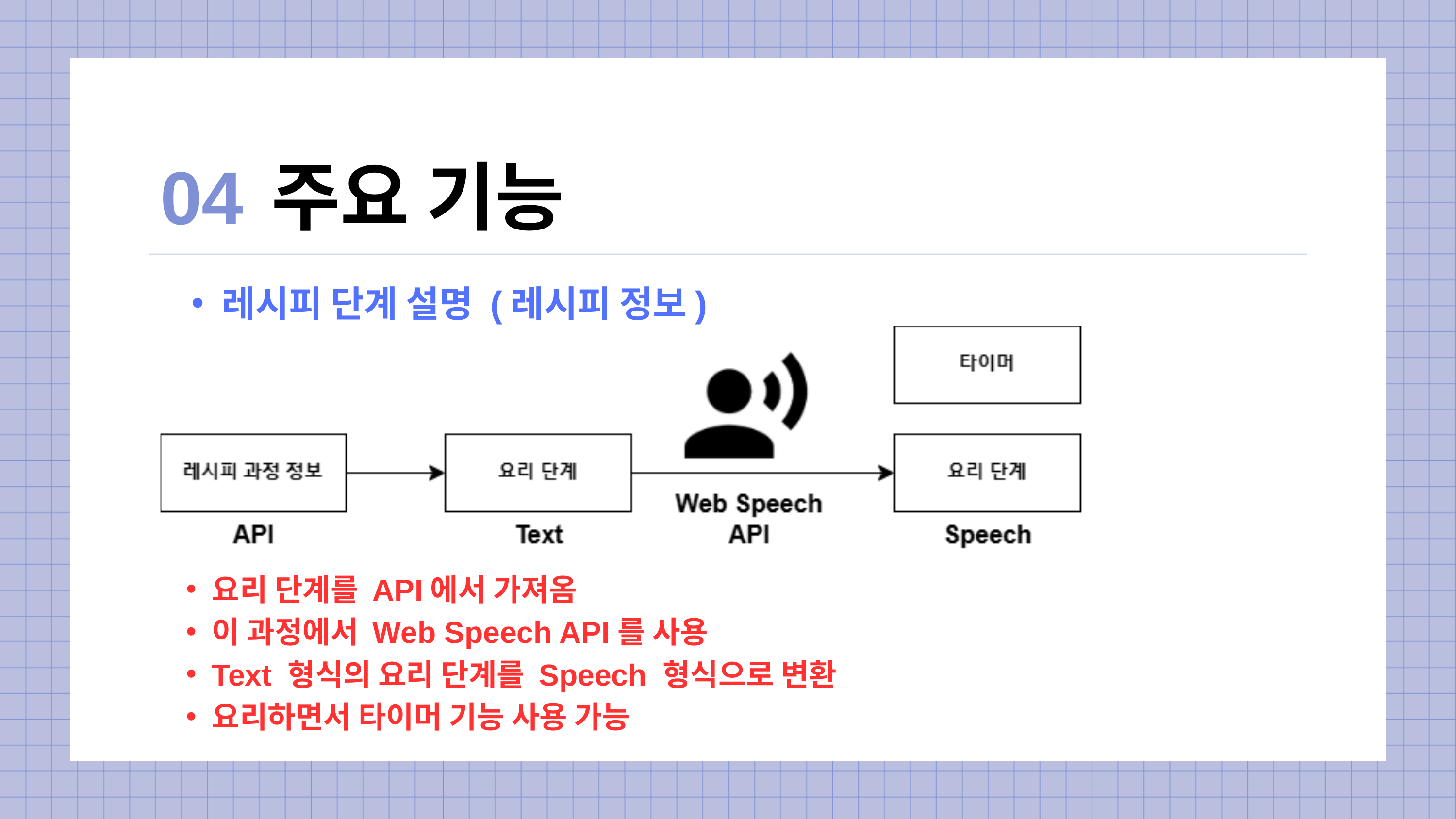

04
주요 기능
레시피 단계 설명 (레시피 정보)

요리 단계를 API에서 가져옴
이 과정에서 Web Speech API를 사용
Text 형식의 요리 단계를 Speech 형식으로 변환
요리하면서 타이머 기능 사용 가능